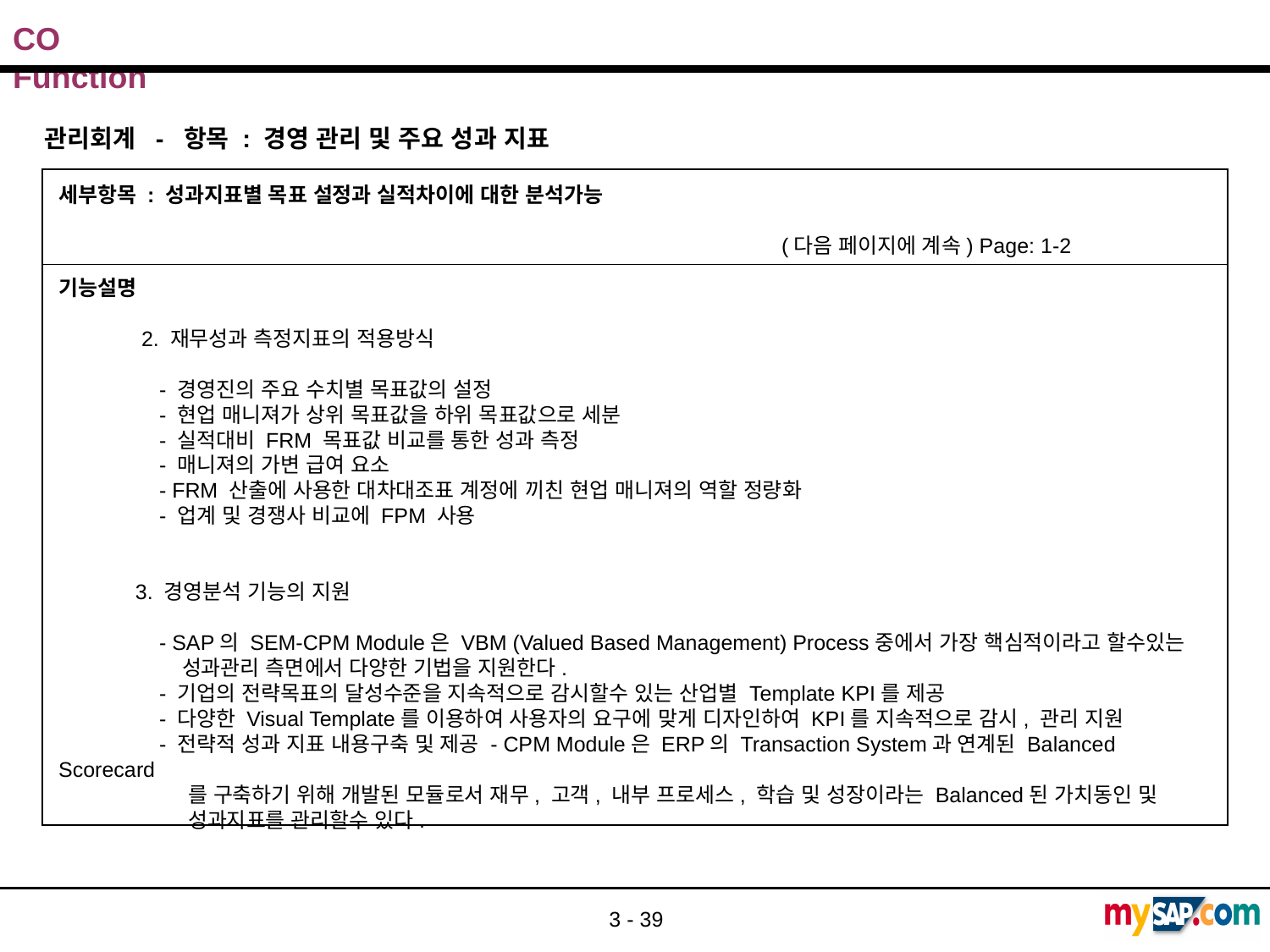

관리회계  -  항목 : 경영 관리 및 주요 성과 지표

세부항목 : 성과지표별 목표 설정과 실적차이에 대한 분석가능

                                                                                                                          (다음 페이지에 계속) Page: 1-2
기능설명

              2. 재무성과 측정지표의 적용방식

                 - 경영진의 주요 수치별 목표값의 설정
                 - 현업 매니져가 상위 목표값을 하위 목표값으로 세분
                 - 실적대비 FRM 목표값 비교를 통한 성과 측정
                 - 매니져의 가변 급여 요소
                 - FRM 산출에 사용한 대차대조표 계정에 끼친 현업 매니져의 역할 정량화
                 - 업계 및 경쟁사 비교에 FPM 사용

             3. 경영분석 기능의 지원

                 - SAP의 SEM-CPM Module은 VBM (Valued Based Management) Process중에서 가장 핵심적이라고 할수있는
                    성과관리 측면에서 다양한 기법을 지원한다.
                 - 기업의 전략목표의 달성수준을 지속적으로 감시할수 있는 산업별 Template KPI를 제공
                 - 다양한 Visual Template를 이용하여 사용자의 요구에 맞게 디자인하여 KPI를 지속적으로 감시, 관리 지원
                 - 전략적 성과 지표 내용구축 및 제공 - CPM Module은 ERP의 Transaction System과 연계된 Balanced Scorecard
                     를 구축하기 위해 개발된 모듈로서 재무, 고객, 내부 프로세스, 학습 및 성장이라는 Balanced된 가치동인 및
                     성과지표를 관리할수 있다.